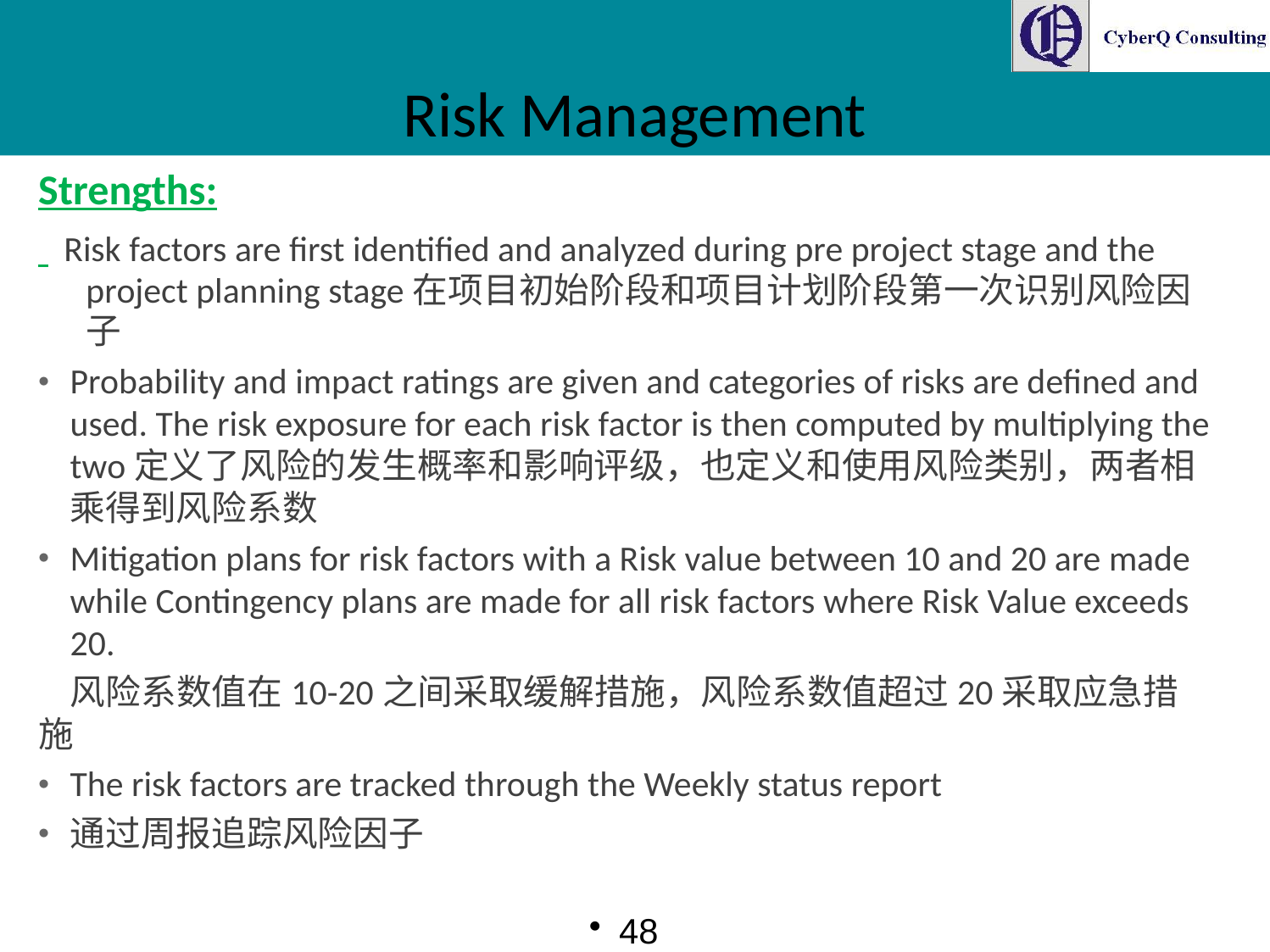

# Risk Management
Strengths:
   Risk factors are first identified and analyzed during pre project stage and the project planning stage在项目初始阶段和项目计划阶段第一次识别风险因子
Probability and impact ratings are given and categories of risks are defined and used. The risk exposure for each risk factor is then computed by multiplying the two定义了风险的发生概率和影响评级，也定义和使用风险类别，两者相乘得到风险系数
Mitigation plans for risk factors with a Risk value between 10 and 20 are made while Contingency plans are made for all risk factors where Risk Value exceeds 20.
   风险系数值在10-20之间采取缓解措施，风险系数值超过20采取应急措施
The risk factors are tracked through the Weekly status report
通过周报追踪风险因子
48